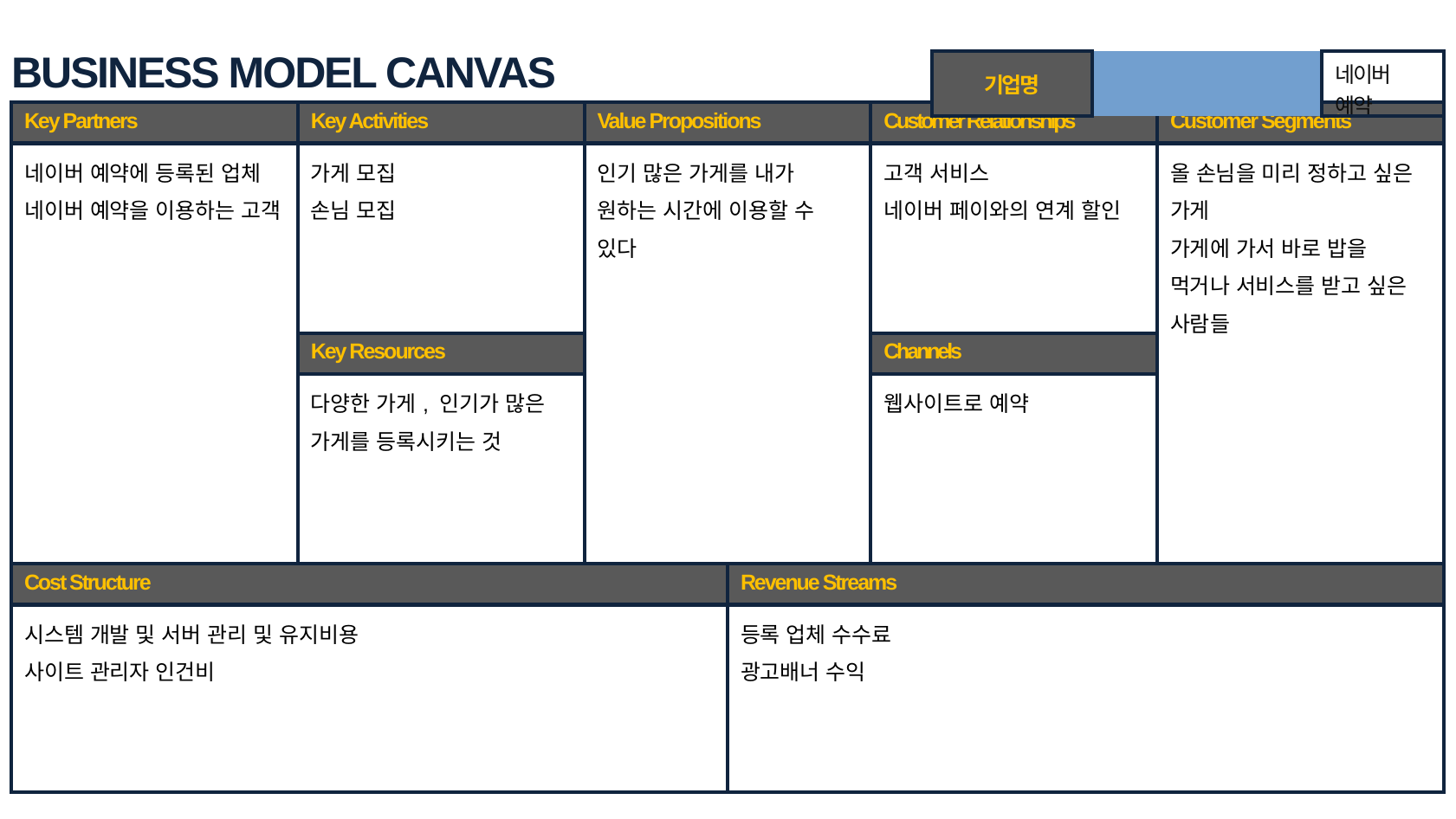

BUSINESS MODEL CANVAS
| 기업명 |  |  | 네이버 예약 |  |  |
| --- | --- | --- | --- | --- | --- |
| Key Partners | Key Activities | Value Propositions |  | Customer Relationships | Customer Segments |
| --- | --- | --- | --- | --- | --- |
| 네이버 예약에 등록된 업체 네이버 예약을 이용하는 고객 | 가게 모집 손님 모집 | 인기 많은 가게를 내가 원하는 시간에 이용할 수 있다 |  | 고객 서비스 네이버 페이와의 연계 할인 | 올 손님을 미리 정하고 싶은 가게 가게에 가서 바로 밥을 먹거나 서비스를 받고 싶은 사람들 |
|  | Key Resources |  |  | Channels |  |
|  | 다양한 가게, 인기가 많은 가게를 등록시키는 것 |  |  | 웹사이트로 예약 |  |
| Cost Structure |  |  | Revenue Streams |  |  |
| 시스템 개발 및 서버 관리 및 유지비용 사이트 관리자 인건비 |  |  | 등록 업체 수수료 광고배너 수익 |  |  |